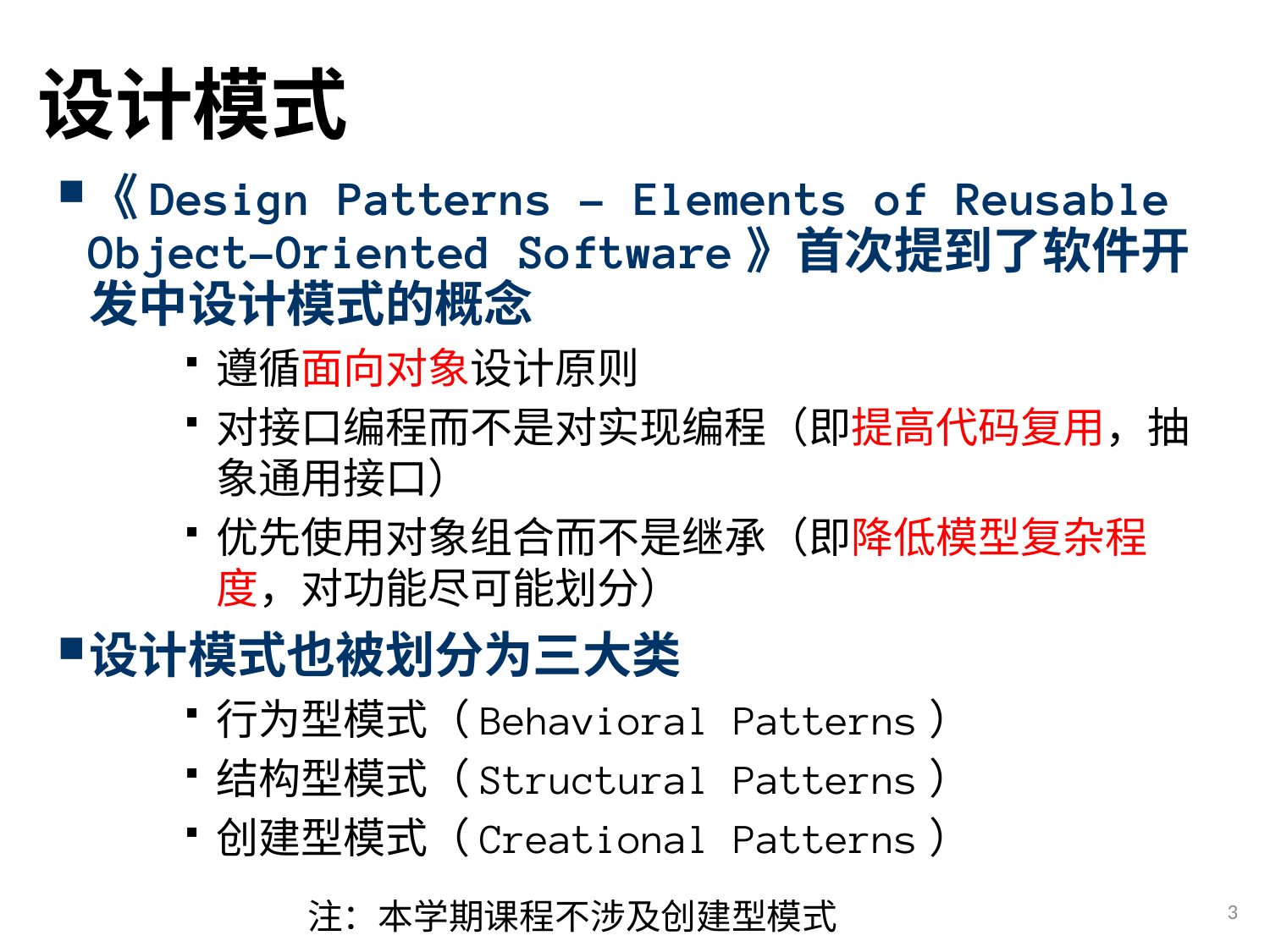

# 设计模式
《Design Patterns - Elements of Reusable Object-Oriented Software》首次提到了软件开发中设计模式的概念
遵循面向对象设计原则
对接口编程而不是对实现编程（即提高代码复用，抽象通用接口）
优先使用对象组合而不是继承（即降低模型复杂程度，对功能尽可能划分）
设计模式也被划分为三大类
行为型模式（Behavioral Patterns）
结构型模式（Structural Patterns）
创建型模式（Creational Patterns）

3
注：本学期课程不涉及创建型模式